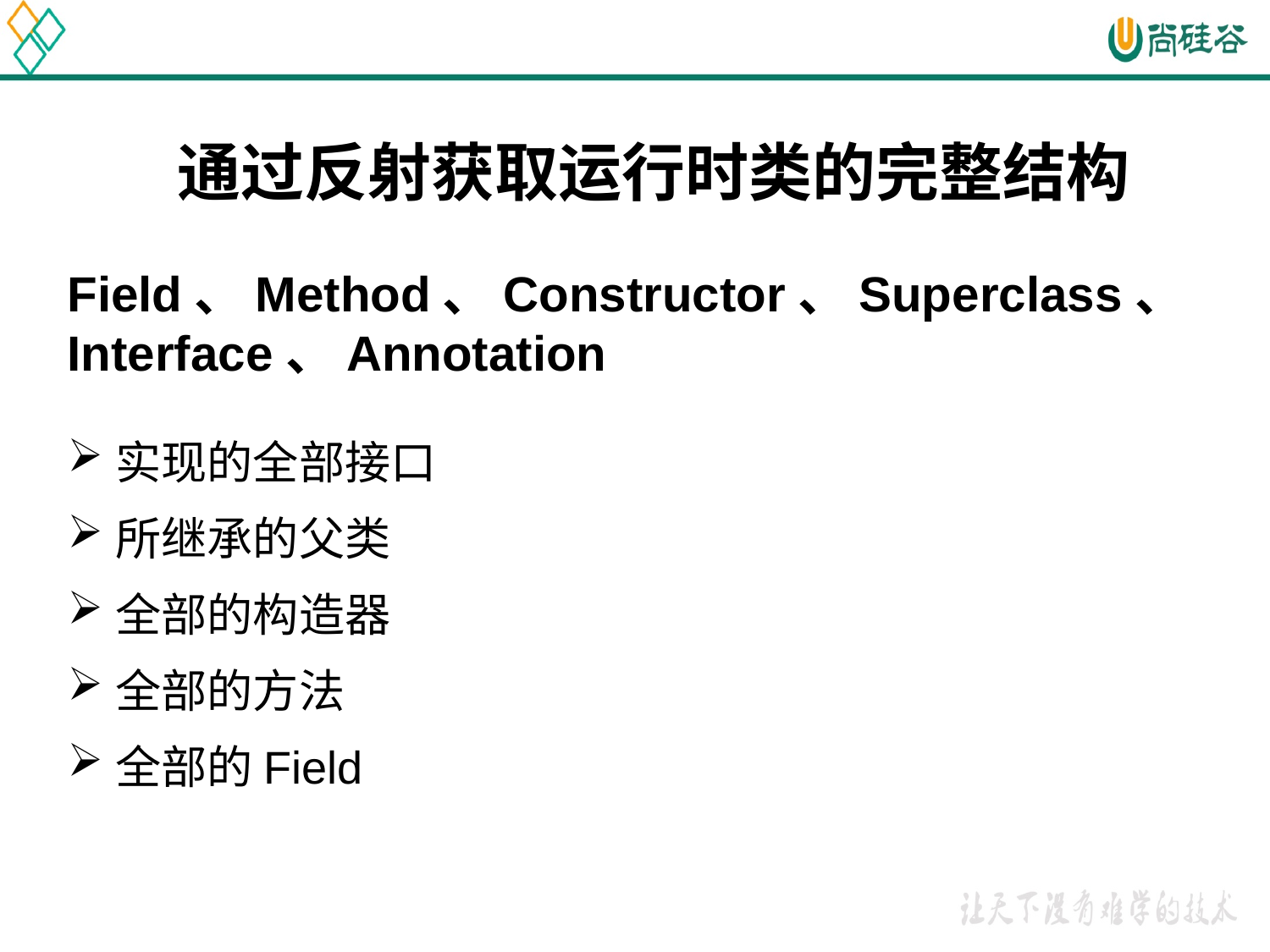

通过反射获取运行时类的完整结构
Field、Method、Constructor、Superclass、Interface、Annotation
实现的全部接口
所继承的父类
全部的构造器
全部的方法
全部的Field